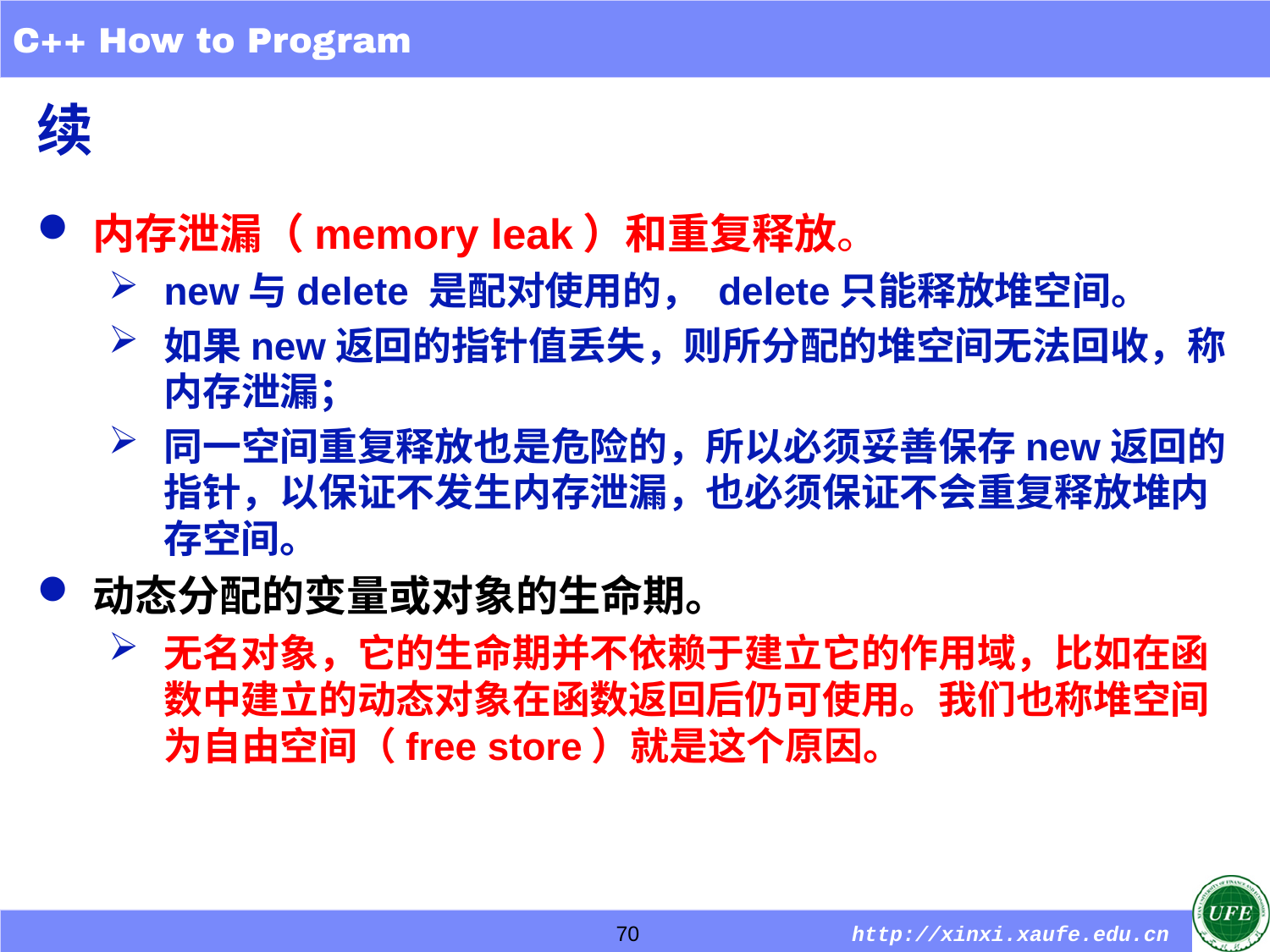

# 续
内存泄漏（memory leak）和重复释放。
new与delete 是配对使用的， delete只能释放堆空间。
如果new返回的指针值丢失，则所分配的堆空间无法回收，称内存泄漏；
同一空间重复释放也是危险的，所以必须妥善保存new返回的指针，以保证不发生内存泄漏，也必须保证不会重复释放堆内存空间。
动态分配的变量或对象的生命期。
无名对象，它的生命期并不依赖于建立它的作用域，比如在函数中建立的动态对象在函数返回后仍可使用。我们也称堆空间为自由空间（free store）就是这个原因。
70